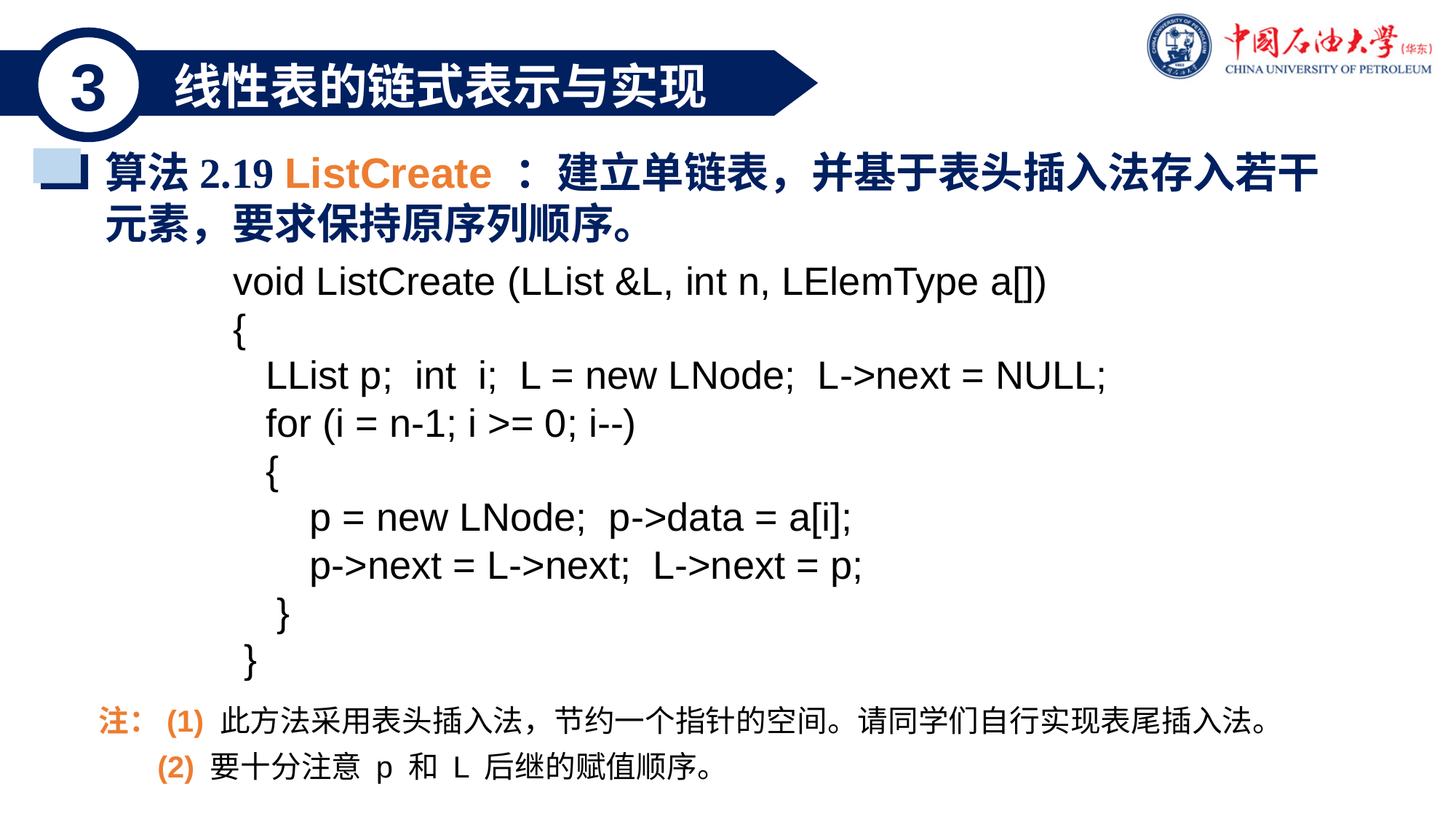

3
线性表的链式表示与实现
算法2.19 ListCreate ：建立单链表，并基于表头插入法存入若干
元素，要求保持原序列顺序。

void ListCreate (LList &L, int n, LElemType a[])
{
   LList p;  int  i;  L = new LNode;  L->next = NULL;
   for (i = n-1; i >= 0; i--)
   {
       p = new LNode;  p->data = a[i];
       p->next = L->next;  L->next = p;
    }
 }
注：(1) 此方法采用表头插入法，节约一个指针的空间。请同学们自行实现表尾插入法。
       (2) 要十分注意 p 和 L 后继的赋值顺序。